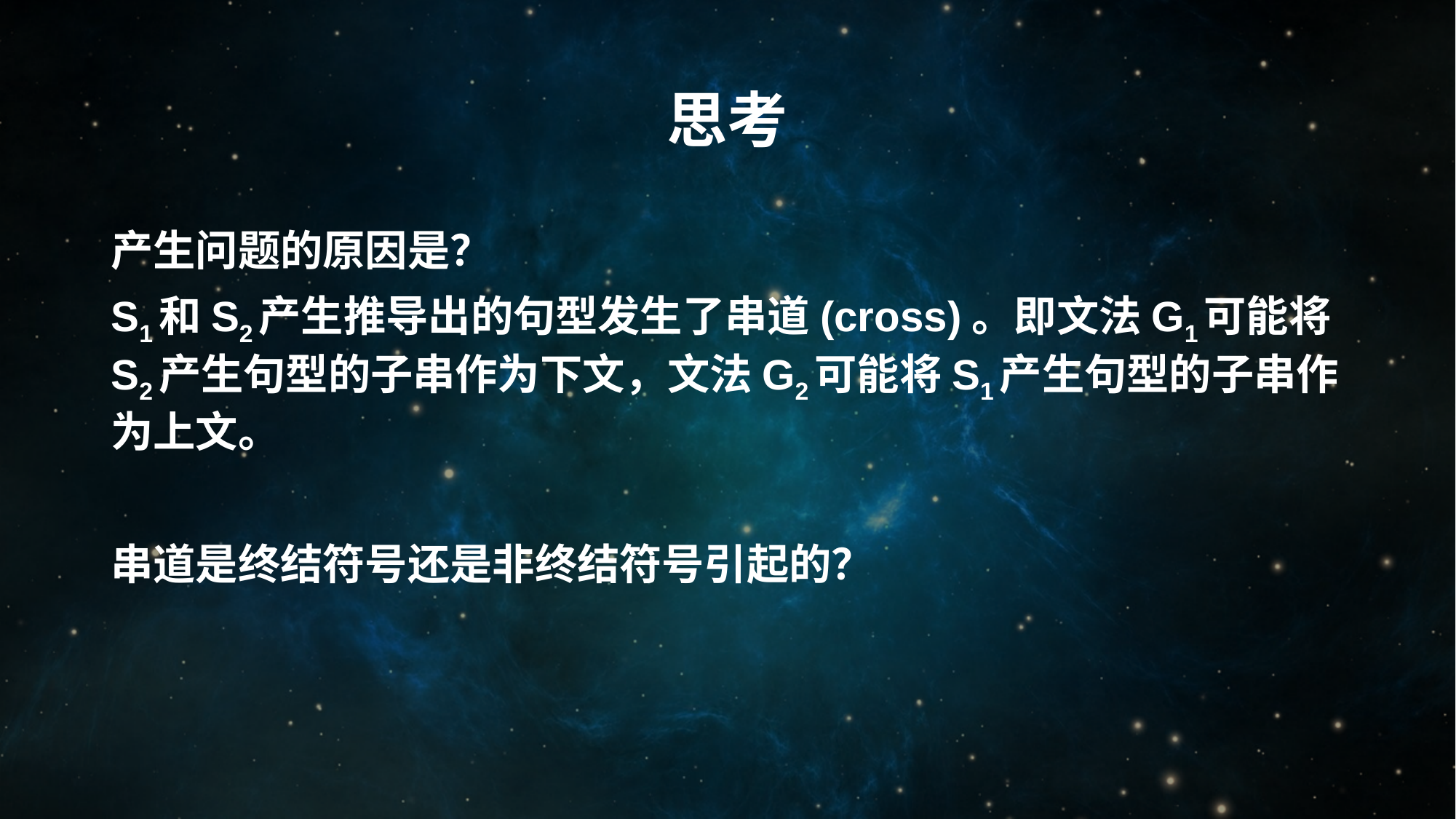

# 思考
产生问题的原因是？
S1和S2产生推导出的句型发生了串道(cross)。即文法G1可能将S2产生句型的子串作为下文，文法G2可能将S1产生句型的子串作为上文。

串道是终结符号还是非终结符号引起的？